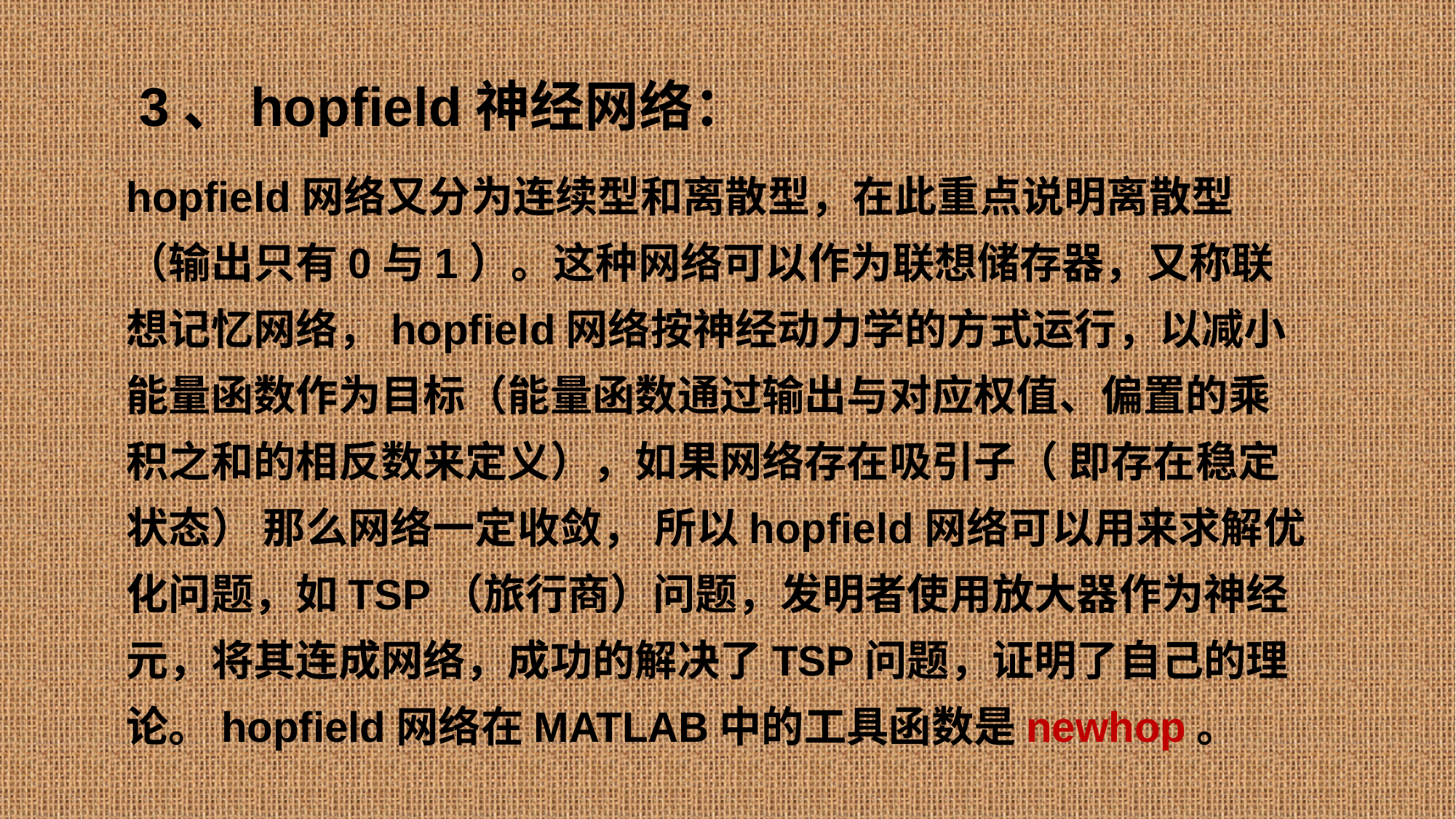

3、hopfield神经网络：
hopfield网络又分为连续型和离散型，在此重点说明离散型（输出只有0与1）。这种网络可以作为联想储存器，又称联想记忆网络，hopfield网络按神经动力学的方式运行，以减小能量函数作为目标（能量函数通过输出与对应权值、偏置的乘积之和的相反数来定义），如果网络存在吸引子（ 即存在稳定状态） 那么网络一定收敛， 所以hopfield网络可以用来求解优化问题，如TSP（旅行商）问题，发明者使用放大器作为神经元，将其连成网络，成功的解决了TSP问题，证明了自己的理论。hopfield网络在MATLAB中的工具函数是newhop。